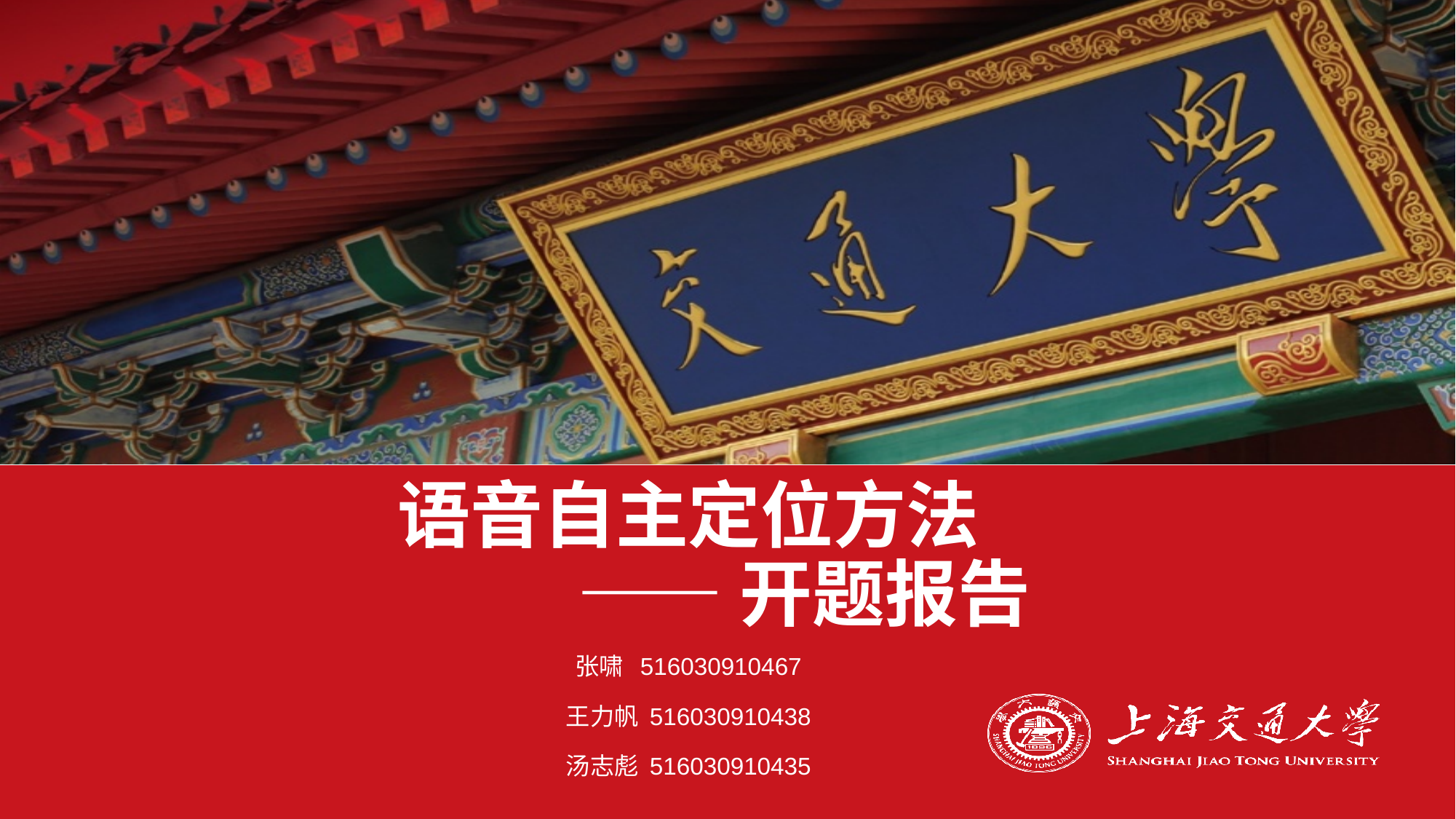

# 语音自主定位方法 —— 开题报告
张啸  516030910467
王力帆 516030910438
汤志彪 516030910435